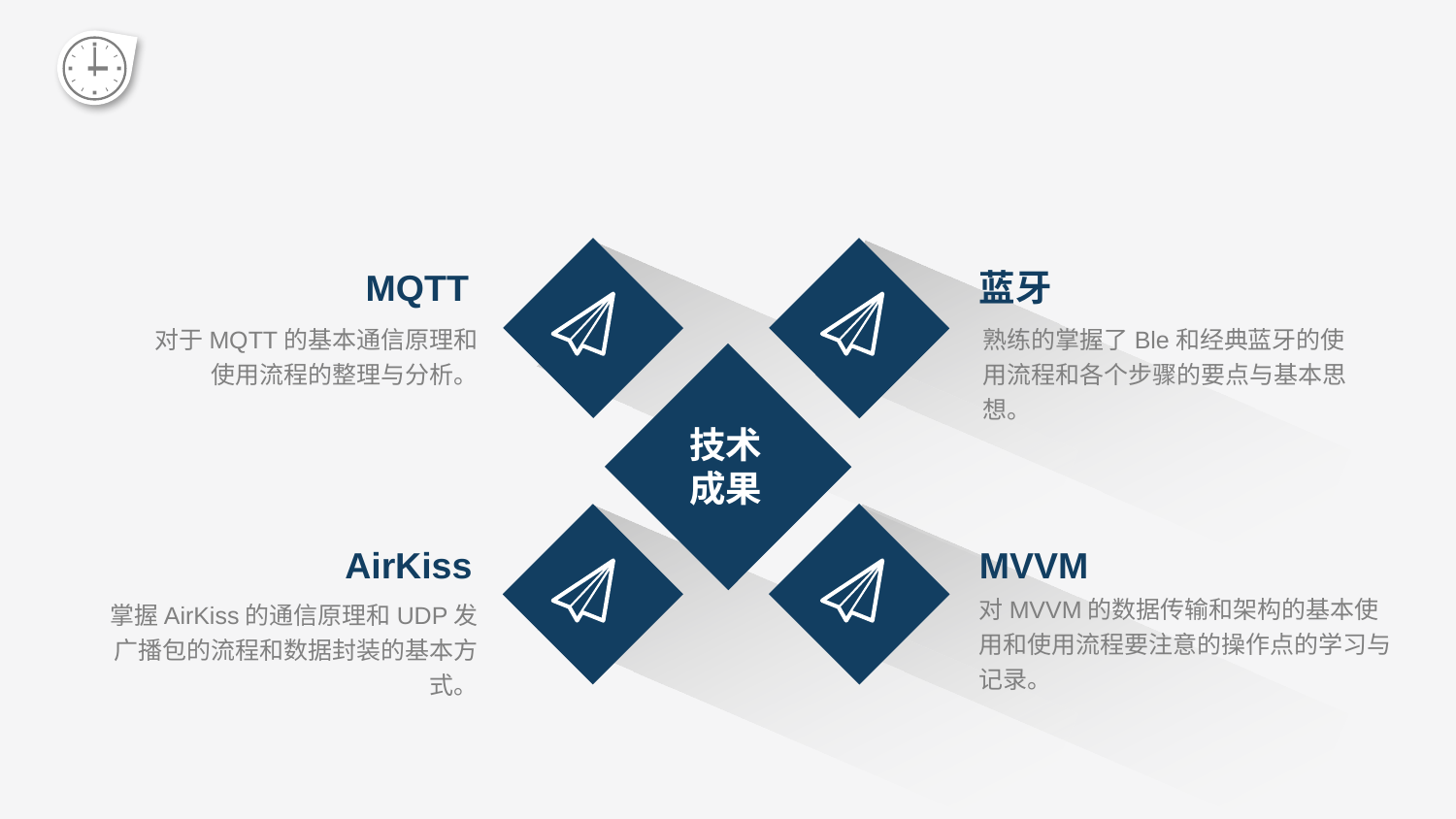

蓝牙

熟练的掌握了Ble和经典蓝牙的使用流程和各个步骤的要点与基本思想。
MQTT

对于MQTT的基本通信原理和使用流程的整理与分析。

技术
成果

MVVM
对MVVM的数据传输和架构的基本使用和使用流程要注意的操作点的学习与记录。

AirKiss
掌握AirKiss的通信原理和UDP发广播包的流程和数据封装的基本方式。